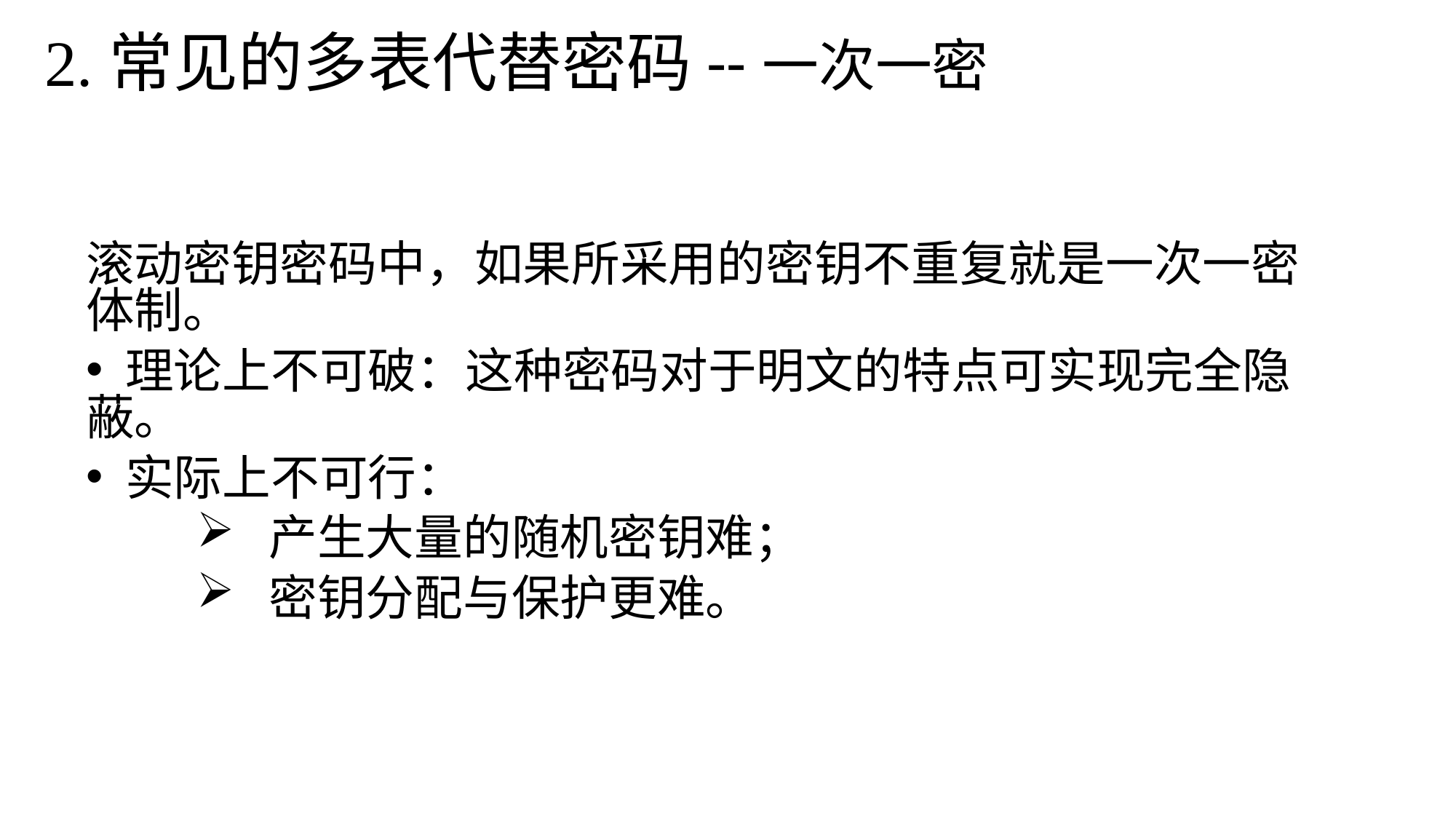

2.常见的多表代替密码--一次一密
# 滚动密钥密码中，如果所采用的密钥不重复就是一次一密体制。
 理论上不可破：这种密码对于明文的特点可实现完全隐蔽。
 实际上不可行：
  产生大量的随机密钥难；
  密钥分配与保护更难。